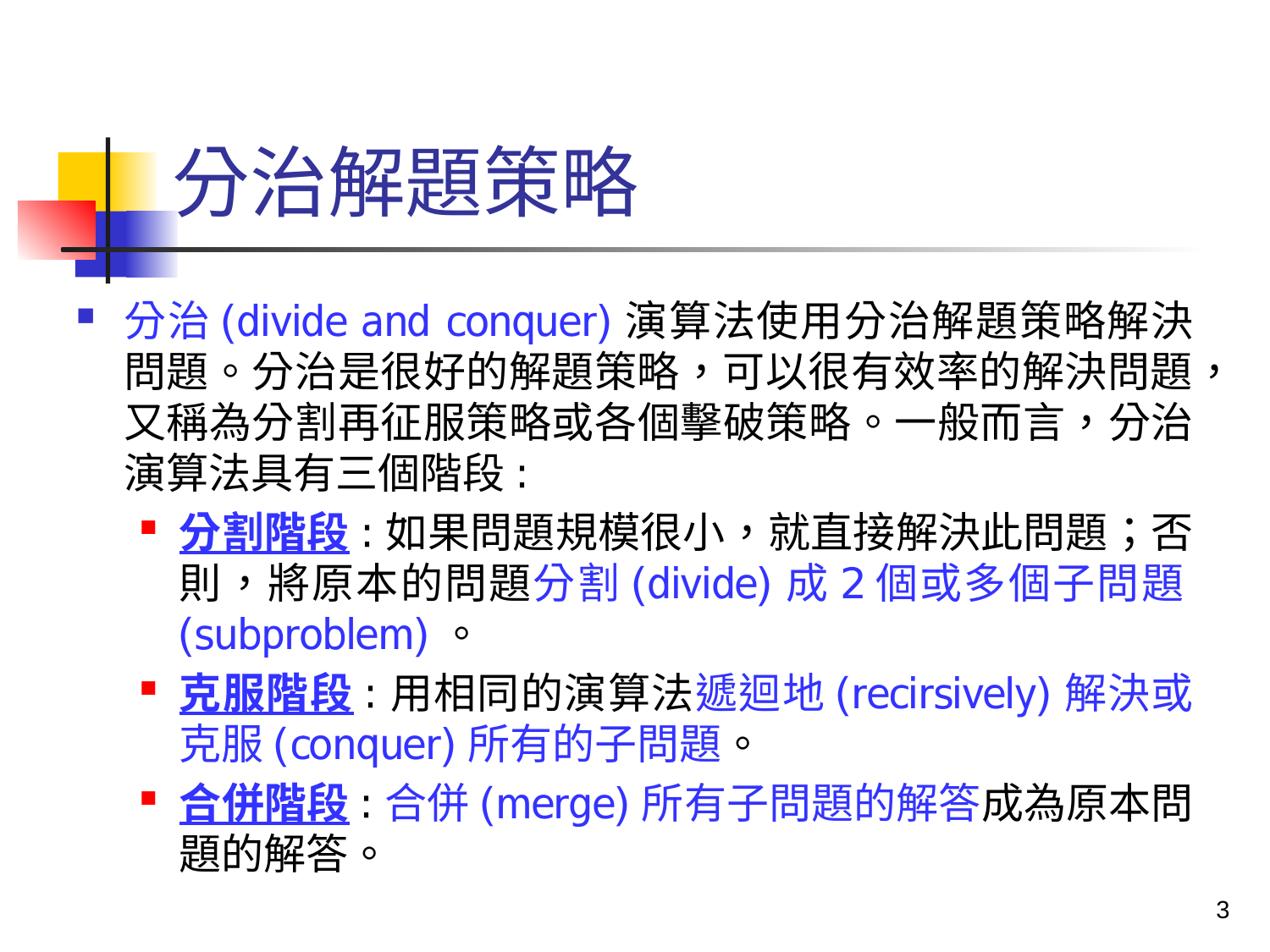

# 分治解題策略
分治(divide and conquer)演算法使用分治解題策略解決問題。分治是很好的解題策略，可以很有效率的解決問題，又稱為分割再征服策略或各個擊破策略。一般而言，分治演算法具有三個階段:
分割階段:如果問題規模很小，就直接解決此問題；否則，將原本的問題分割(divide)成2個或多個子問題(subproblem)。
克服階段:用相同的演算法遞迴地(recirsively)解決或克服(conquer)所有的子問題。
合併階段:合併(merge)所有子問題的解答成為原本問題的解答。
3